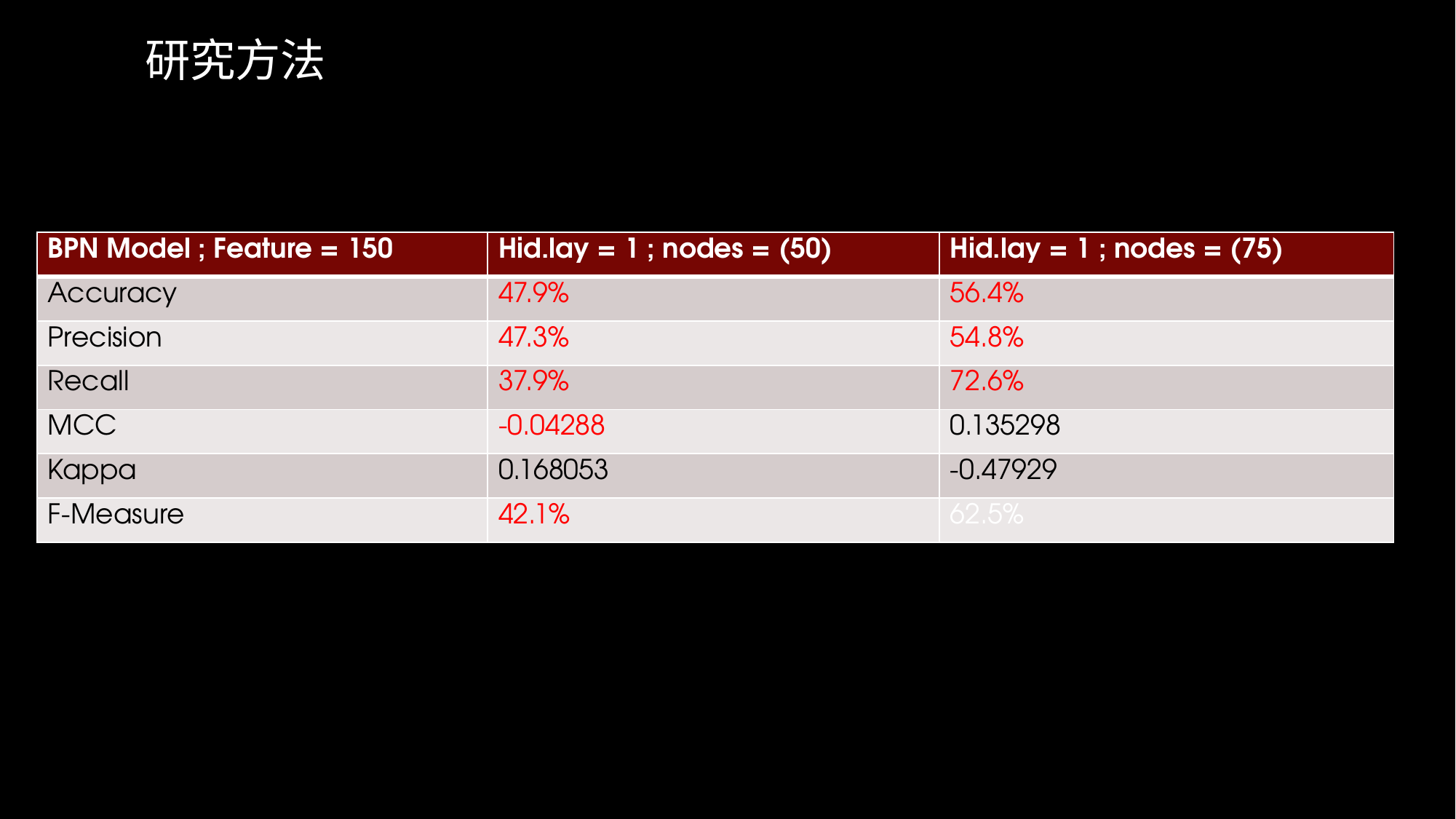

# 研究方法
| BPN Model ; Feature = 150 | Hid.lay = 1 ; nodes = (50) | Hid.lay = 1 ; nodes = (75) |
| --- | --- | --- |
| Accuracy | 47.9% | 56.4% |
| Precision | 47.3% | 54.8% |
| Recall | 37.9% | 72.6% |
| MCC | -0.04288 | 0.135298 |
| Kappa | 0.168053 | -0.47929 |
| F-Measure | 42.1% | 62.5% |